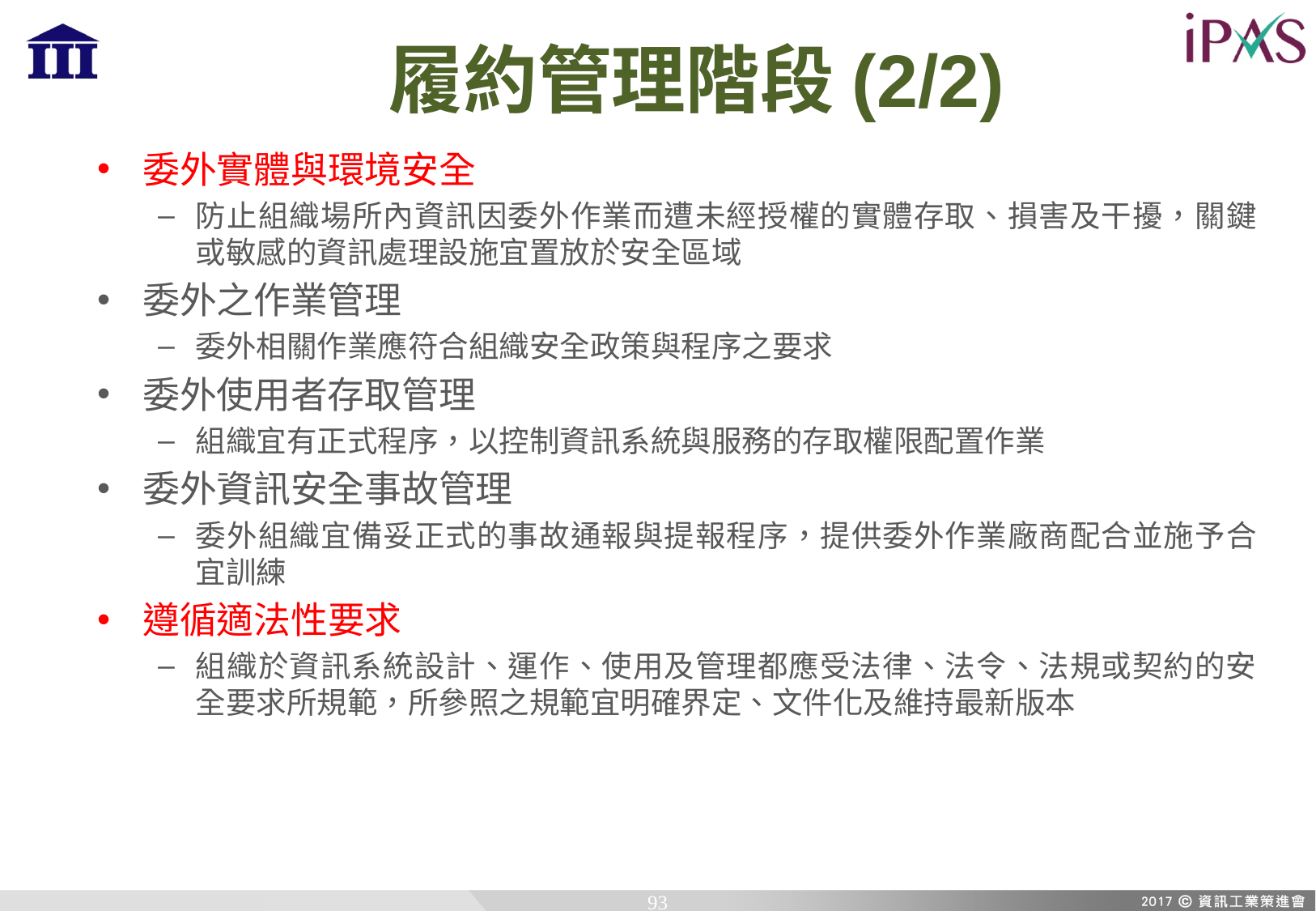

# 履約管理階段(2/2)
委外實體與環境安全
防止組織場所內資訊因委外作業而遭未經授權的實體存取、損害及干擾，關鍵或敏感的資訊處理設施宜置放於安全區域
委外之作業管理
委外相關作業應符合組織安全政策與程序之要求
委外使用者存取管理
組織宜有正式程序，以控制資訊系統與服務的存取權限配置作業
委外資訊安全事故管理
委外組織宜備妥正式的事故通報與提報程序，提供委外作業廠商配合並施予合宜訓練
遵循適法性要求
組織於資訊系統設計、運作、使用及管理都應受法律、法令、法規或契約的安全要求所規範，所參照之規範宜明確界定、文件化及維持最新版本
93